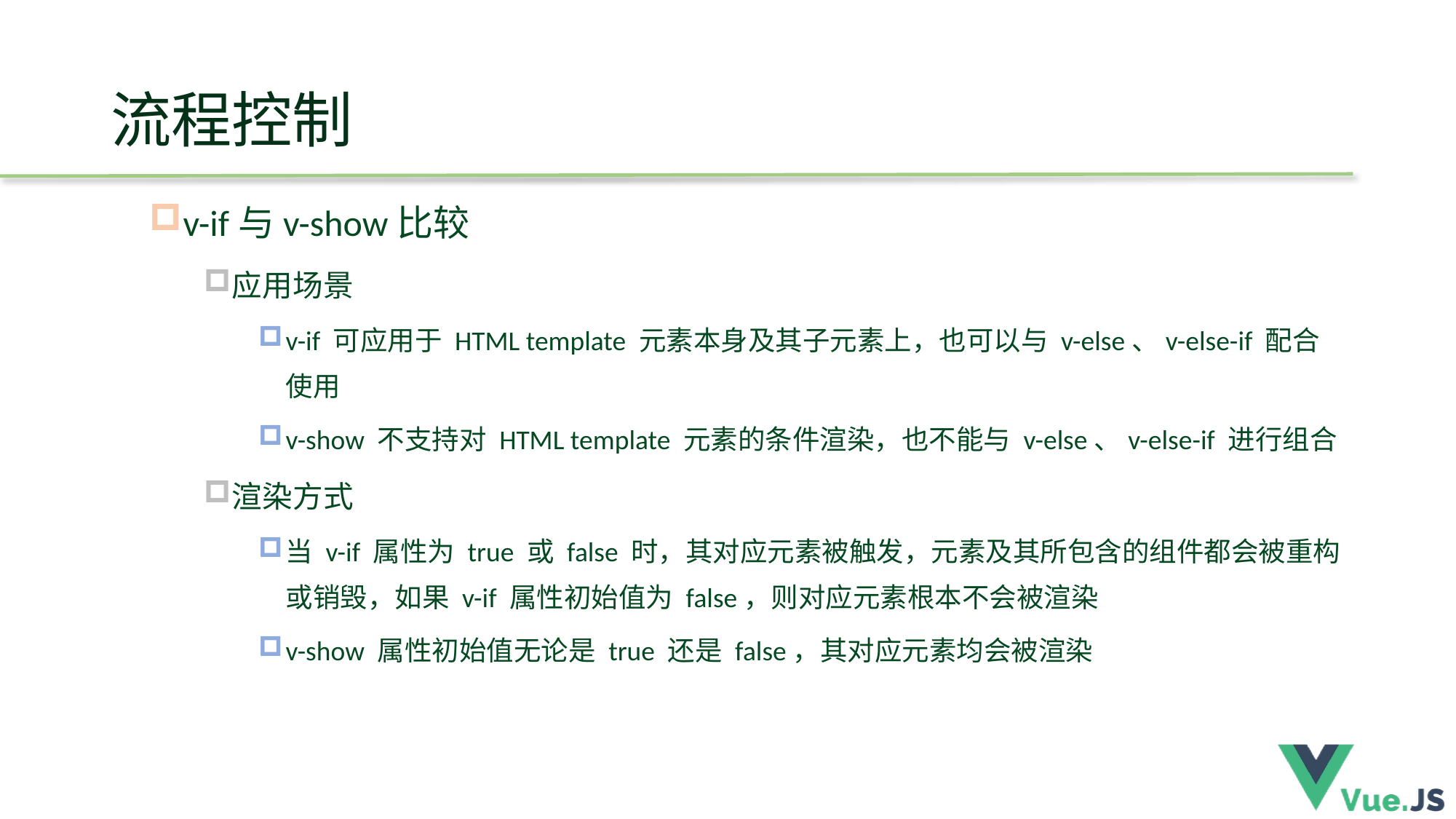

# 流程控制
v-if与v-show比较
应用场景
v-if 可应用于 HTML template 元素本身及其子元素上，也可以与 v-else、v-else-if 配合使用
v-show 不支持对 HTML template 元素的条件渲染，也不能与 v-else、v-else-if 进行组合
渲染方式
当 v-if 属性为 true 或 false 时，其对应元素被触发，元素及其所包含的组件都会被重构或销毁，如果 v-if 属性初始值为 false，则对应元素根本不会被渲染
v-show 属性初始值无论是 true 还是 false，其对应元素均会被渲染